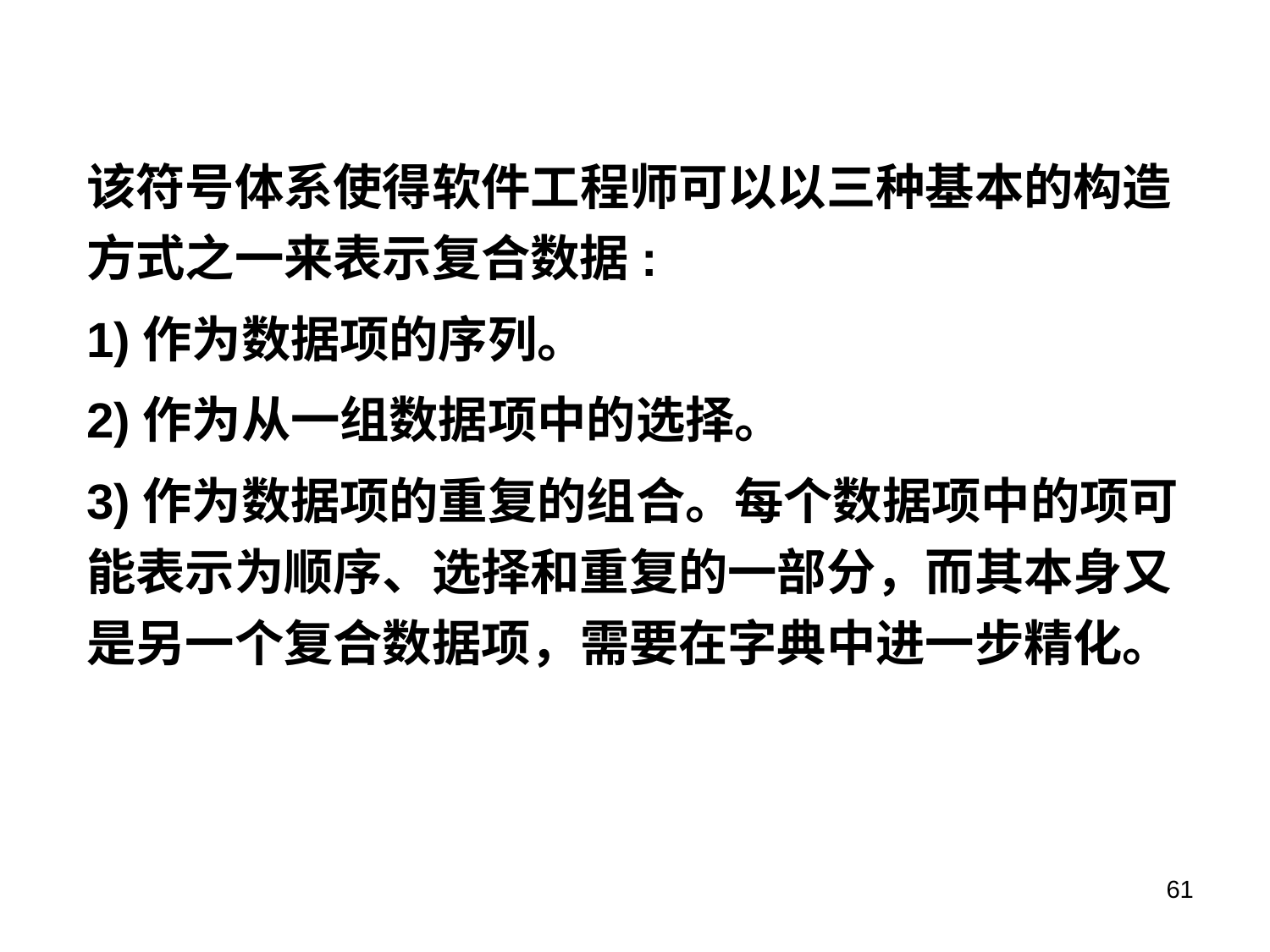

该符号体系使得软件工程师可以以三种基本的构造方式之一来表示复合数据:
1)作为数据项的序列。
2)作为从一组数据项中的选择。
3)作为数据项的重复的组合。每个数据项中的项可能表示为顺序、选择和重复的一部分，而其本身又是另一个复合数据项，需要在字典中进一步精化。
61